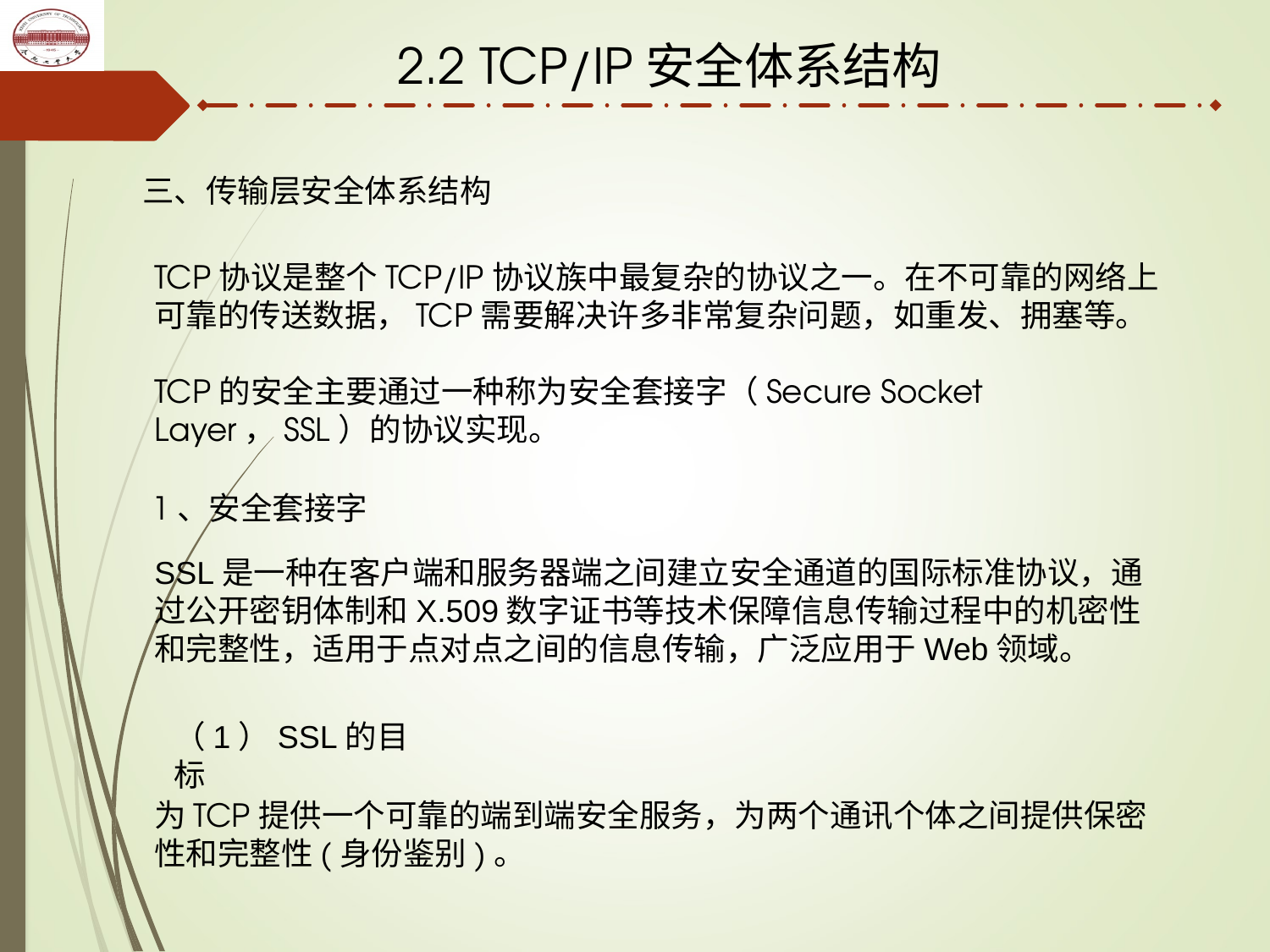

2.2 TCP/IP安全体系结构
三、传输层安全体系结构
TCP协议是整个TCP/IP协议族中最复杂的协议之一。在不可靠的网络上可靠的传送数据，TCP需要解决许多非常复杂问题，如重发、拥塞等。
TCP的安全主要通过一种称为安全套接字（Secure Socket Layer，SSL）的协议实现。
1、安全套接字
SSL是一种在客户端和服务器端之间建立安全通道的国际标准协议，通过公开密钥体制和X.509数字证书等技术保障信息传输过程中的机密性和完整性，适用于点对点之间的信息传输，广泛应用于Web领域。
（1）SSL的目标
为TCP提供一个可靠的端到端安全服务，为两个通讯个体之间提供保密性和完整性(身份鉴别)。